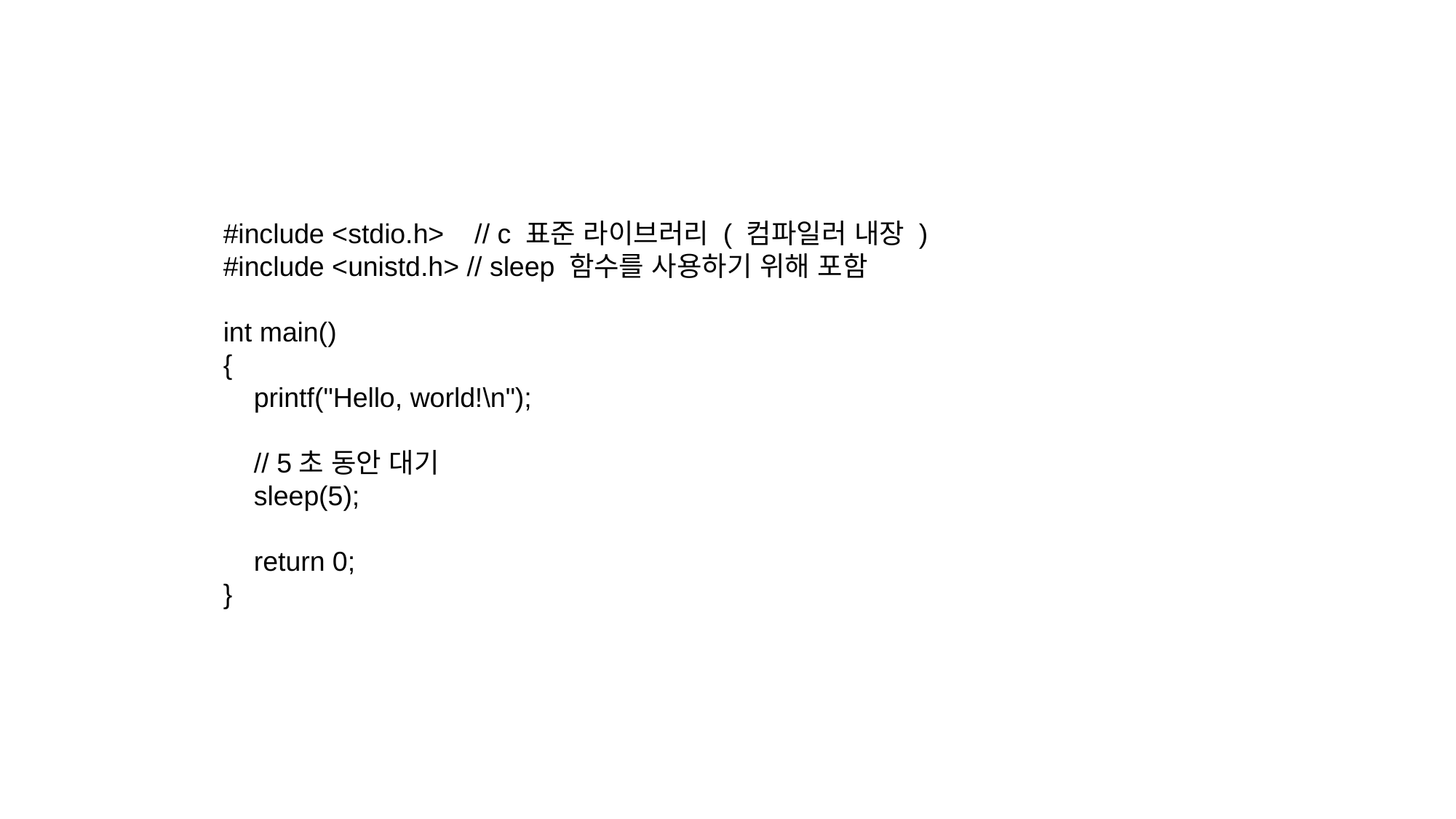

#include <stdio.h>    // c 표준 라이브러리 ( 컴파일러 내장 )
#include <unistd.h> // sleep 함수를 사용하기 위해 포함

int main()
{
    printf("Hello, world!\n");

    // 5초 동안 대기
    sleep(5);

    return 0;
}